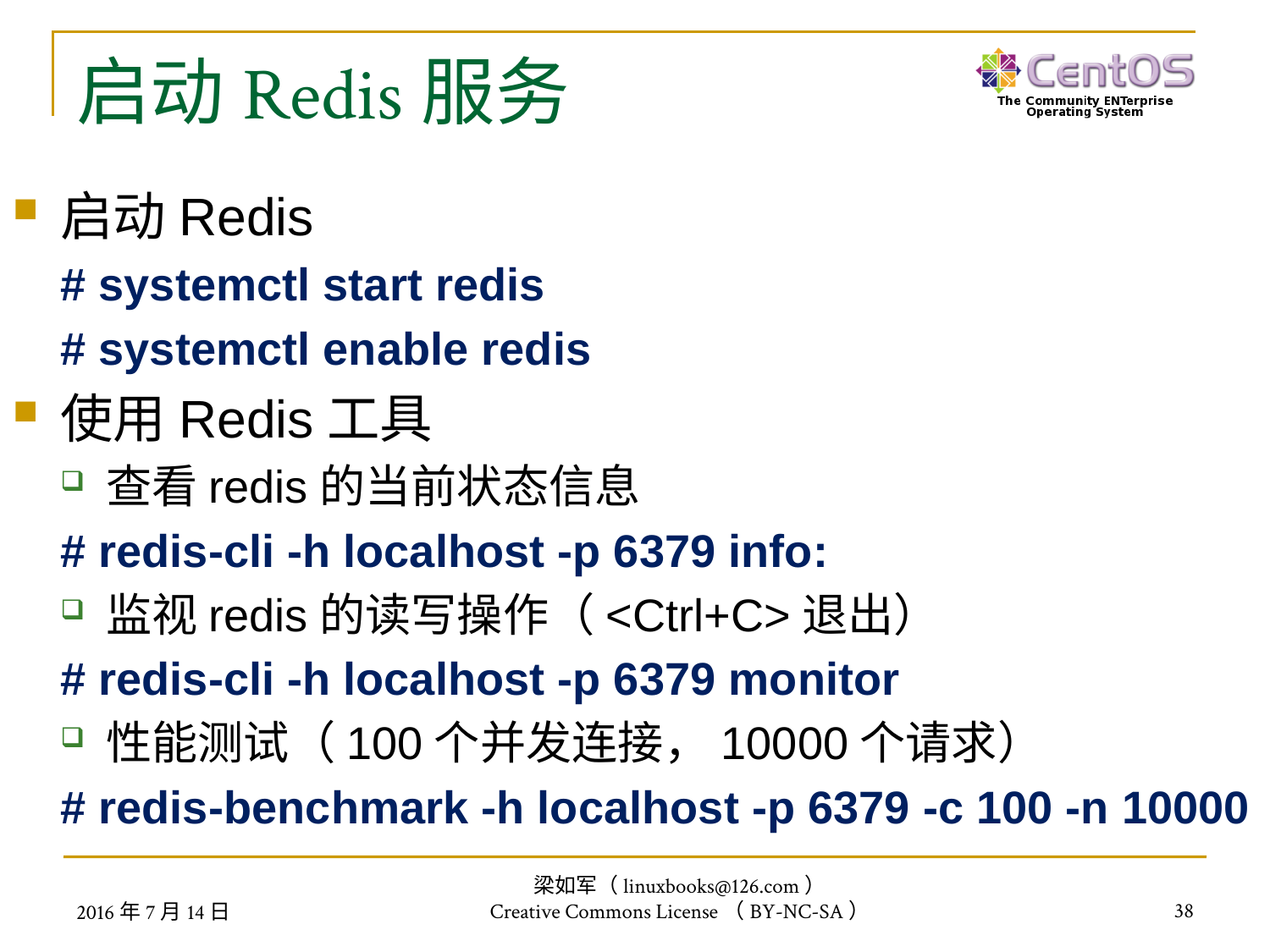

# 启动Redis服务
启动Redis
# systemctl start redis
# systemctl enable redis
使用Redis工具
查看redis的当前状态信息
# redis-cli -h localhost -p 6379 info:
监视redis的读写操作（<Ctrl+C>退出）
# redis-cli -h localhost -p 6379 monitor
性能测试（100个并发连接，10000个请求）
# redis-benchmark -h localhost -p 6379 -c 100 -n 10000
梁如军（linuxbooks@126.com）
Creative Commons License（BY-NC-SA）
2016年7月14日
38